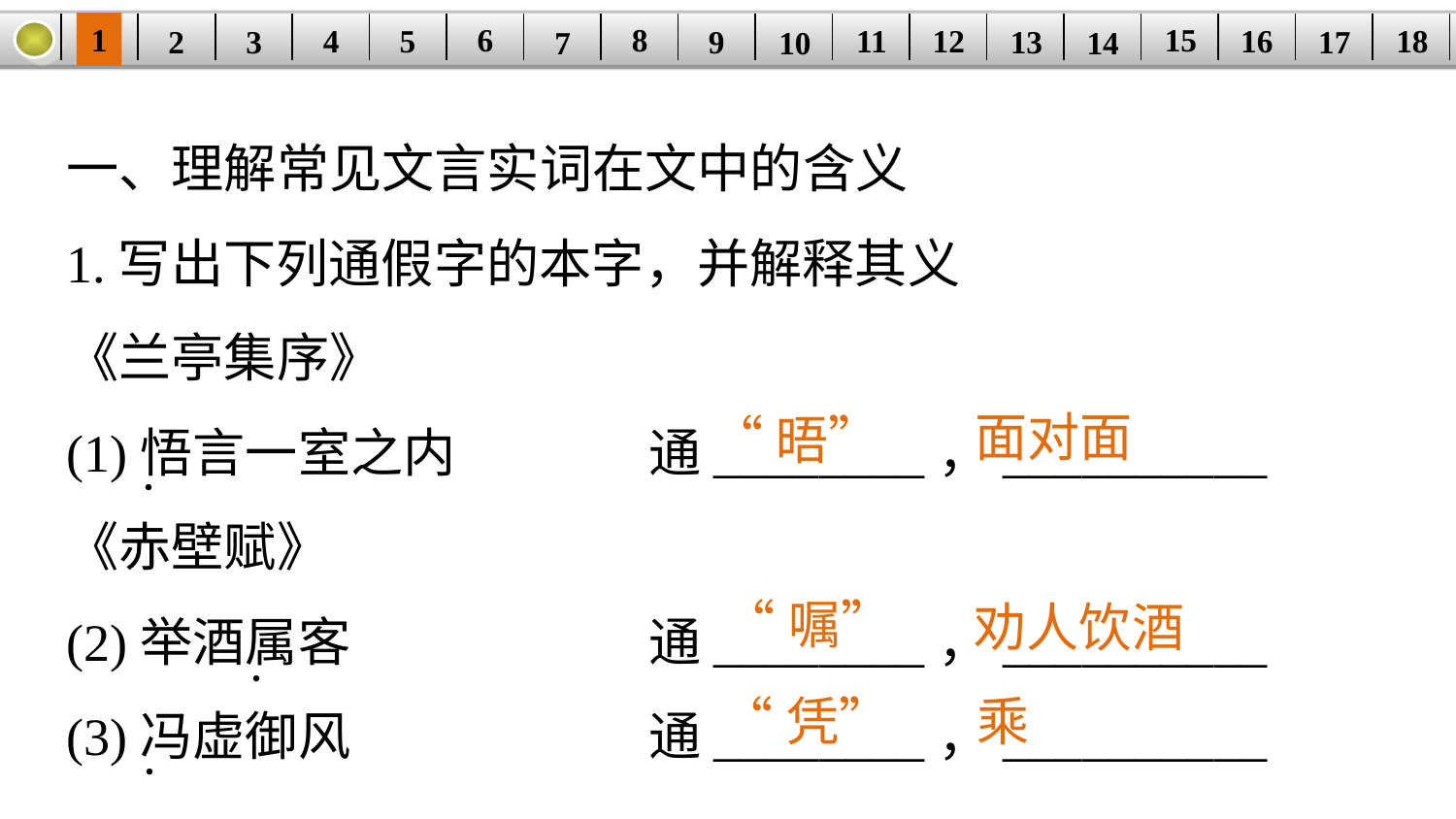

1
8
15
6
11
18
5
16
|  |  |  |  |  |  |  |  |  |  |  |  |  |  |  |  |  |  |
| --- | --- | --- | --- | --- | --- | --- | --- | --- | --- | --- | --- | --- | --- | --- | --- | --- | --- |
12
4
17
13
3
9
2
14
7
10

一、理解常见文言实词在文中的含义
1.写出下列通假字的本字，并解释其义
《兰亭集序》
(1)悟言一室之内　　　	通________，__________
《赤壁赋》
(2)举酒属客  		通________，__________
(3)冯虚御风  		通________，__________
面对面
“晤”
·
“嘱”
劝人饮酒
·
“凭”
乘
·